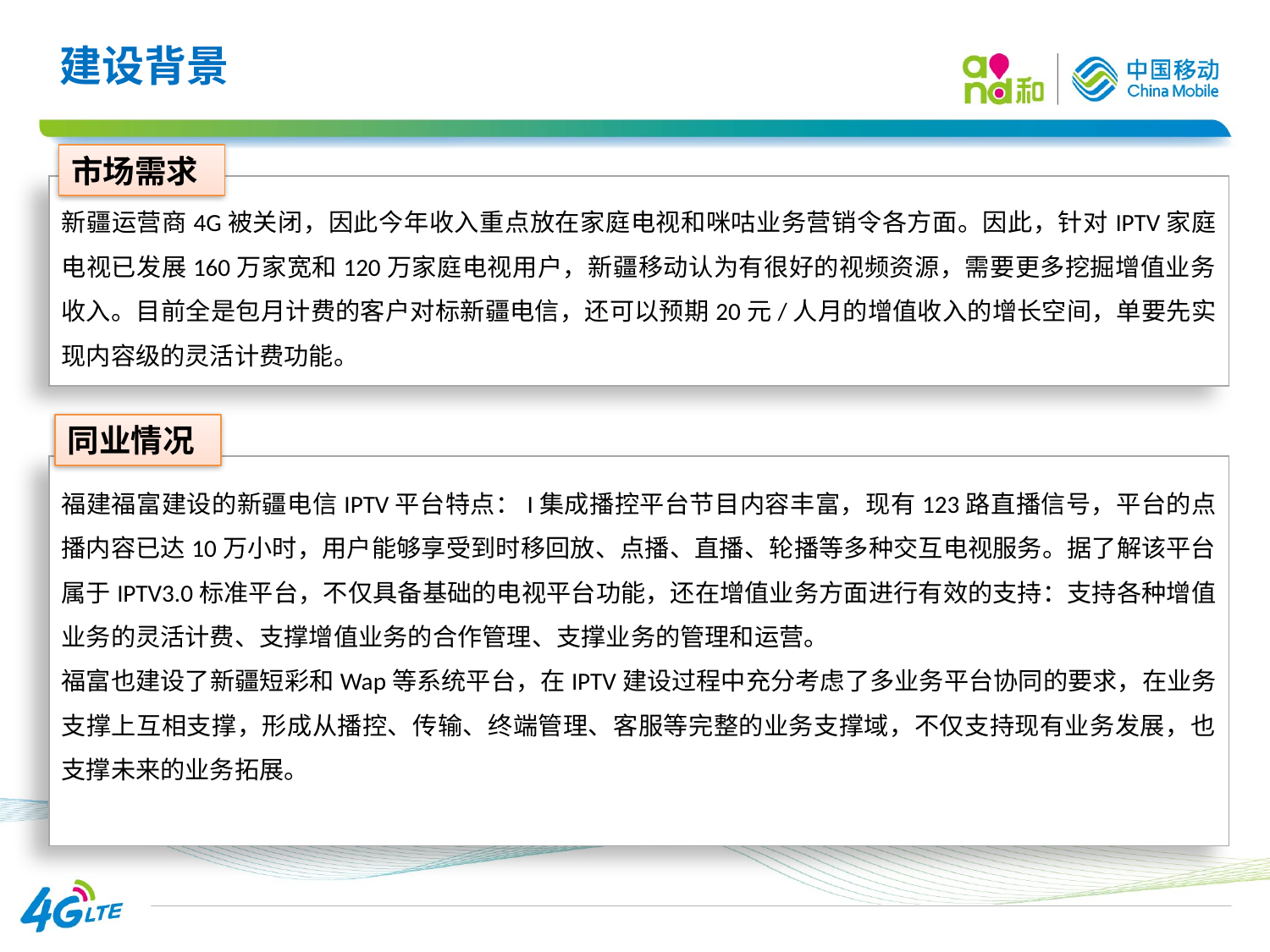

# 建设背景
市场需求
新疆运营商4G被关闭，因此今年收入重点放在家庭电视和咪咕业务营销令各方面。因此，针对IPTV家庭电视已发展160万家宽和120万家庭电视用户，新疆移动认为有很好的视频资源，需要更多挖掘增值业务收入。目前全是包月计费的客户对标新疆电信，还可以预期20元/人月的增值收入的增长空间，单要先实现内容级的灵活计费功能。
同业情况
福建福富建设的新疆电信IPTV平台特点：I集成播控平台节目内容丰富，现有123路直播信号，平台的点播内容已达10万小时，用户能够享受到时移回放、点播、直播、轮播等多种交互电视服务。据了解该平台属于IPTV3.0标准平台，不仅具备基础的电视平台功能，还在增值业务方面进行有效的支持：支持各种增值业务的灵活计费、支撑增值业务的合作管理、支撑业务的管理和运营。
福富也建设了新疆短彩和Wap等系统平台，在IPTV建设过程中充分考虑了多业务平台协同的要求，在业务支撑上互相支撑，形成从播控、传输、终端管理、客服等完整的业务支撑域，不仅支持现有业务发展，也支撑未来的业务拓展。